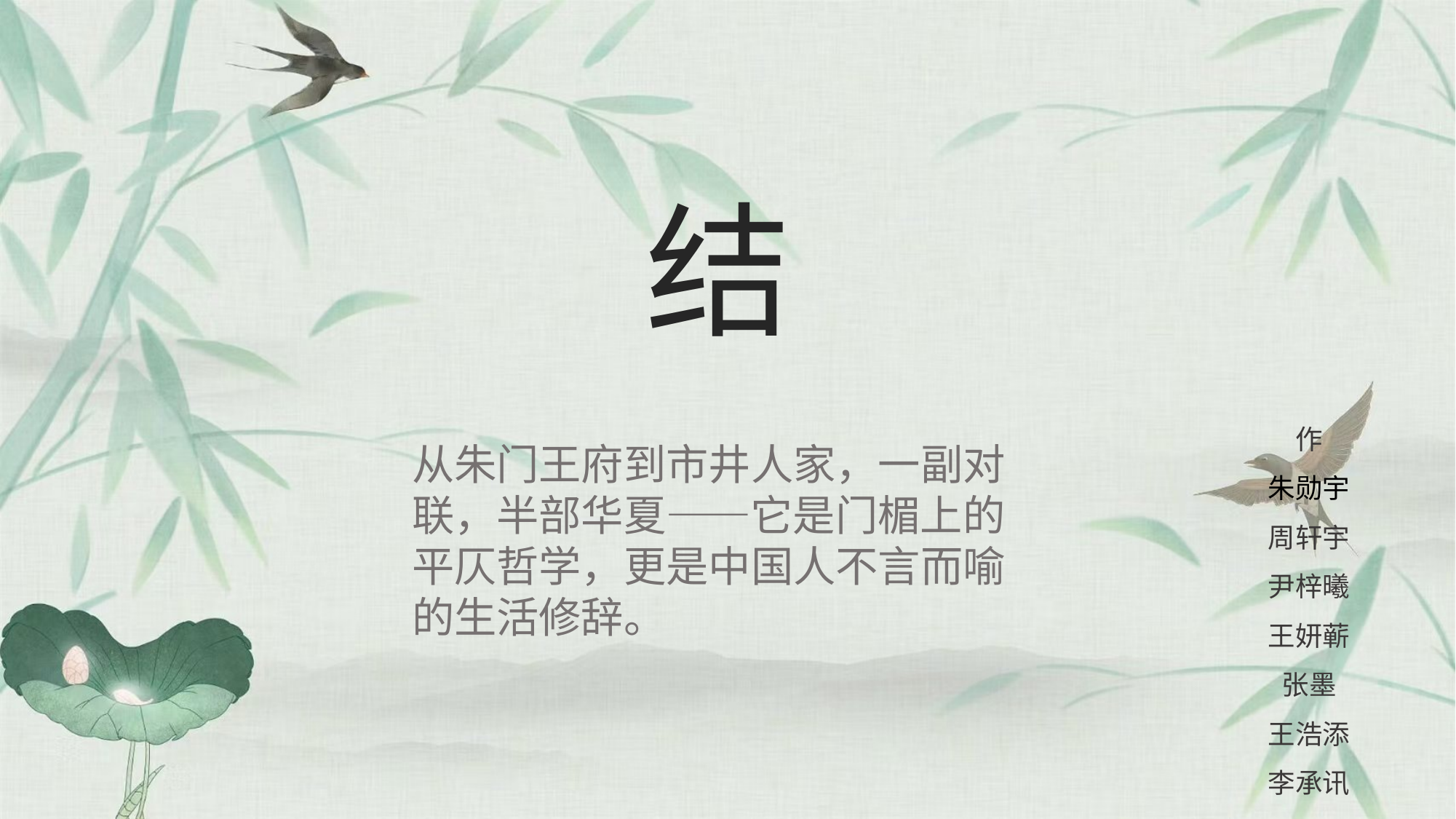

结
作
朱勋宇
周轩宇
尹梓曦
王妍蕲
张墨
王浩添
李承讯
从朱门王府到市井人家，一副对联，半部华夏——它是门楣上的平仄哲学，更是中国人不言而喻的生活修辞。